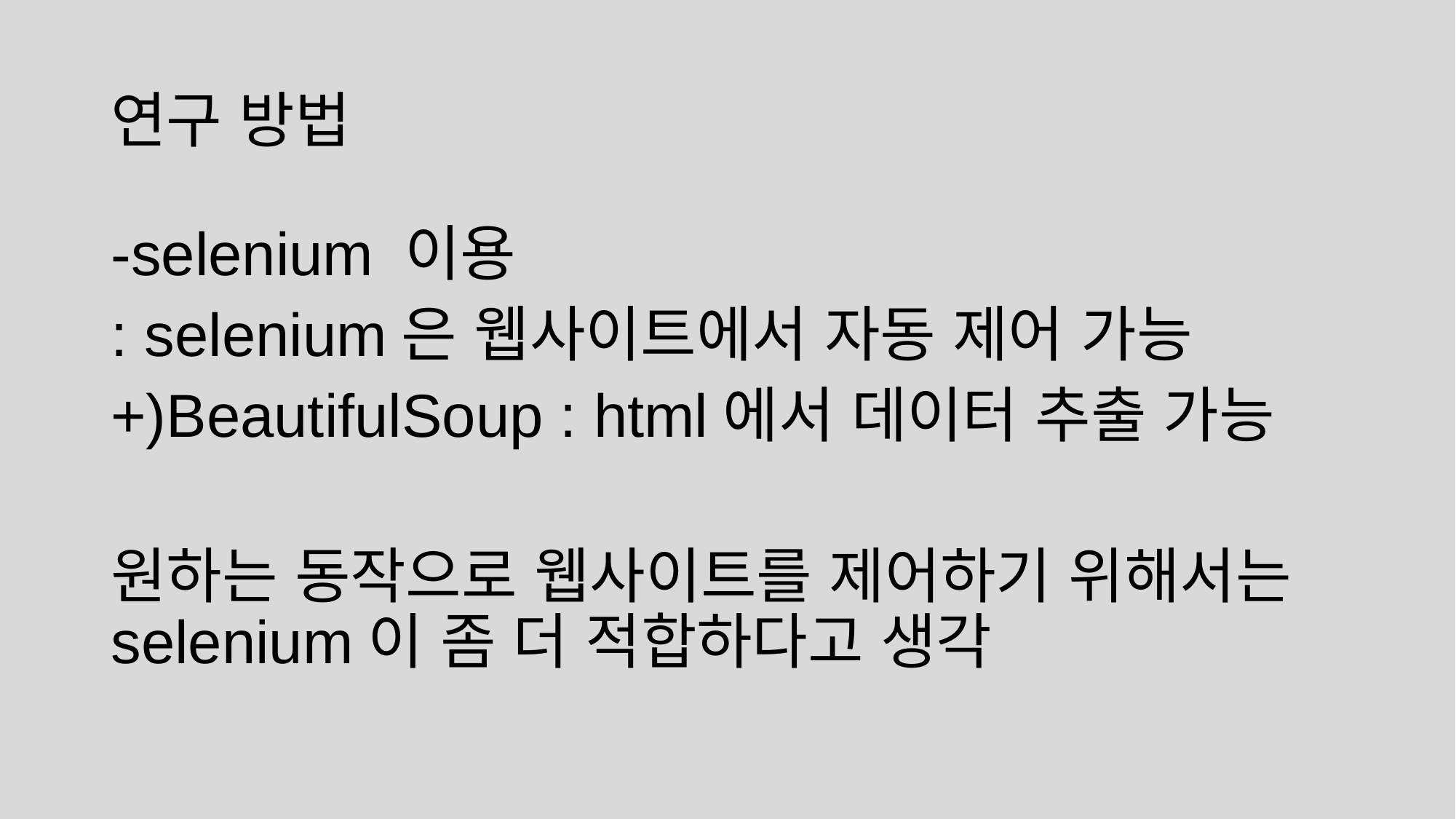

# 연구 방법
-selenium 이용
: selenium은 웹사이트에서 자동 제어 가능
+)BeautifulSoup : html에서 데이터 추출 가능

원하는 동작으로 웹사이트를 제어하기 위해서는 selenium이 좀 더 적합하다고 생각